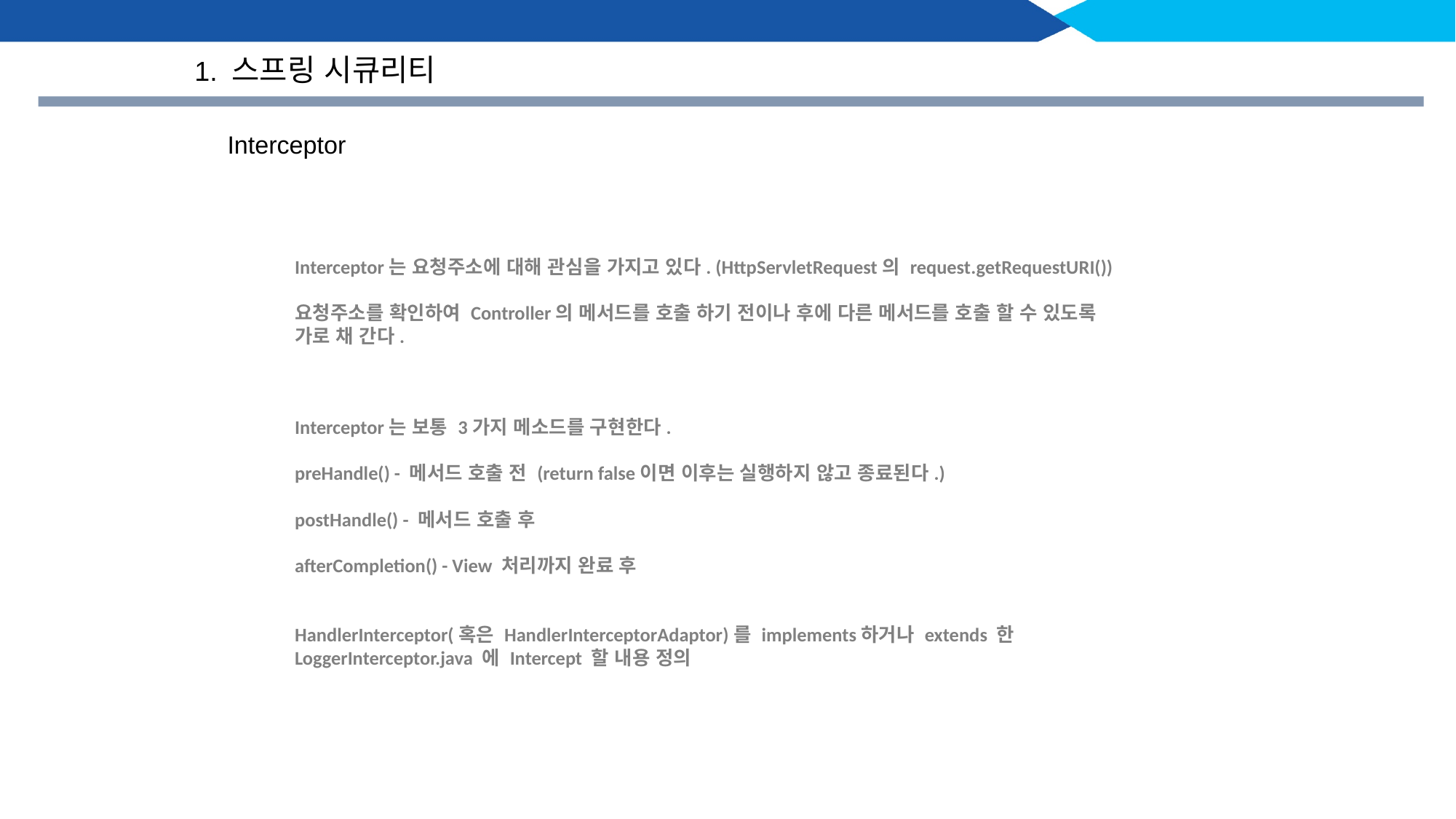

1. 스프링 시큐리티
Interceptor
Interceptor는 요청주소에 대해 관심을 가지고 있다. (HttpServletRequest의 request.getRequestURI())

요청주소를 확인하여 Controller의 메서드를 호출 하기 전이나 후에 다른 메서드를 호출 할 수 있도록 가로 채 간다.
Interceptor는 보통 3가지 메소드를 구현한다.

preHandle() - 메서드 호출 전 (return false이면 이후는 실행하지 않고 종료된다.)

postHandle() - 메서드 호출 후

afterCompletion() - View 처리까지 완료 후

HandlerInterceptor(혹은 HandlerInterceptorAdaptor)를 implements하거나 extends 한 LoggerInterceptor.java 에 Intercept 할 내용 정의